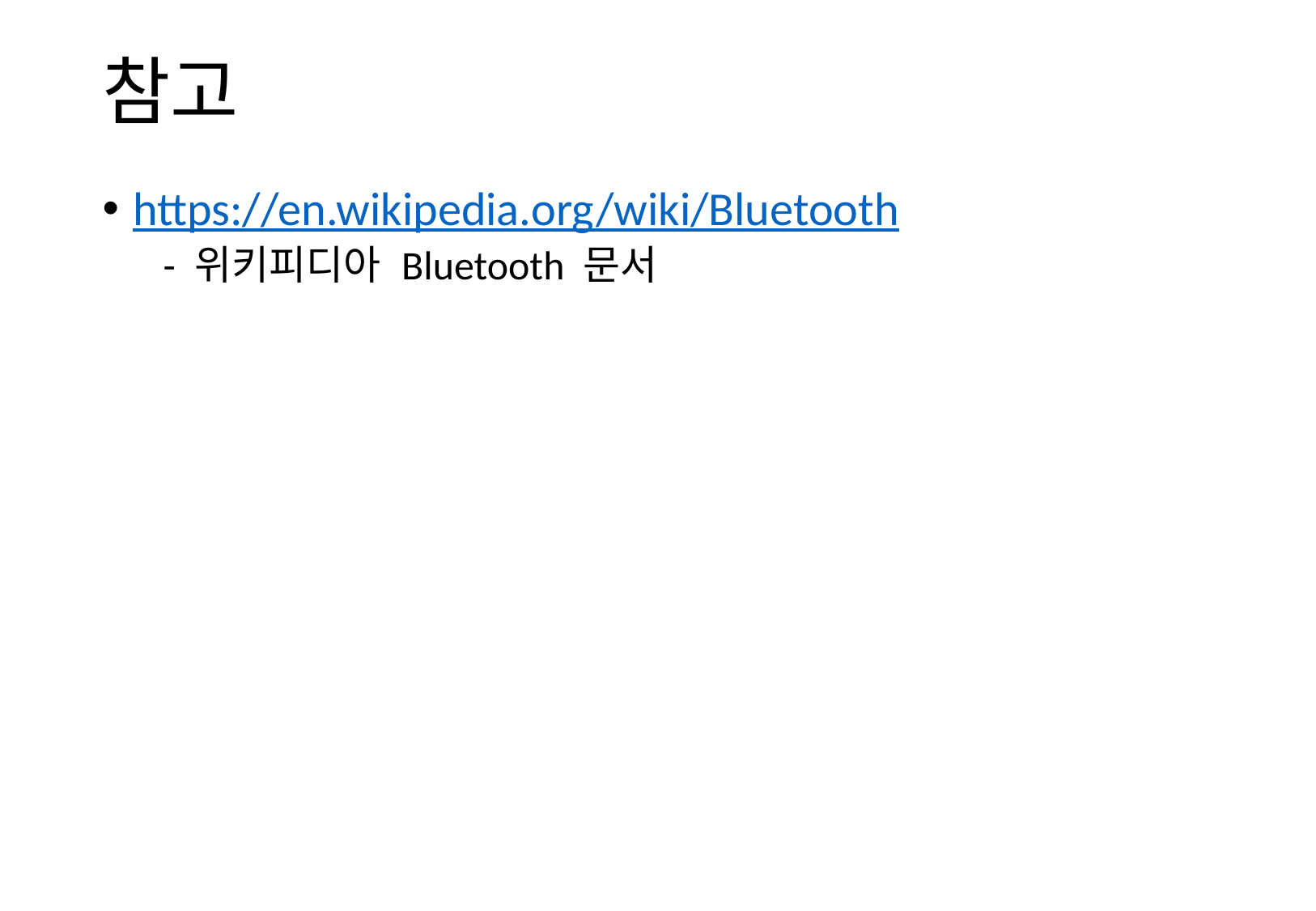

# 참고
https://en.wikipedia.org/wiki/Bluetooth
- 위키피디아 Bluetooth 문서